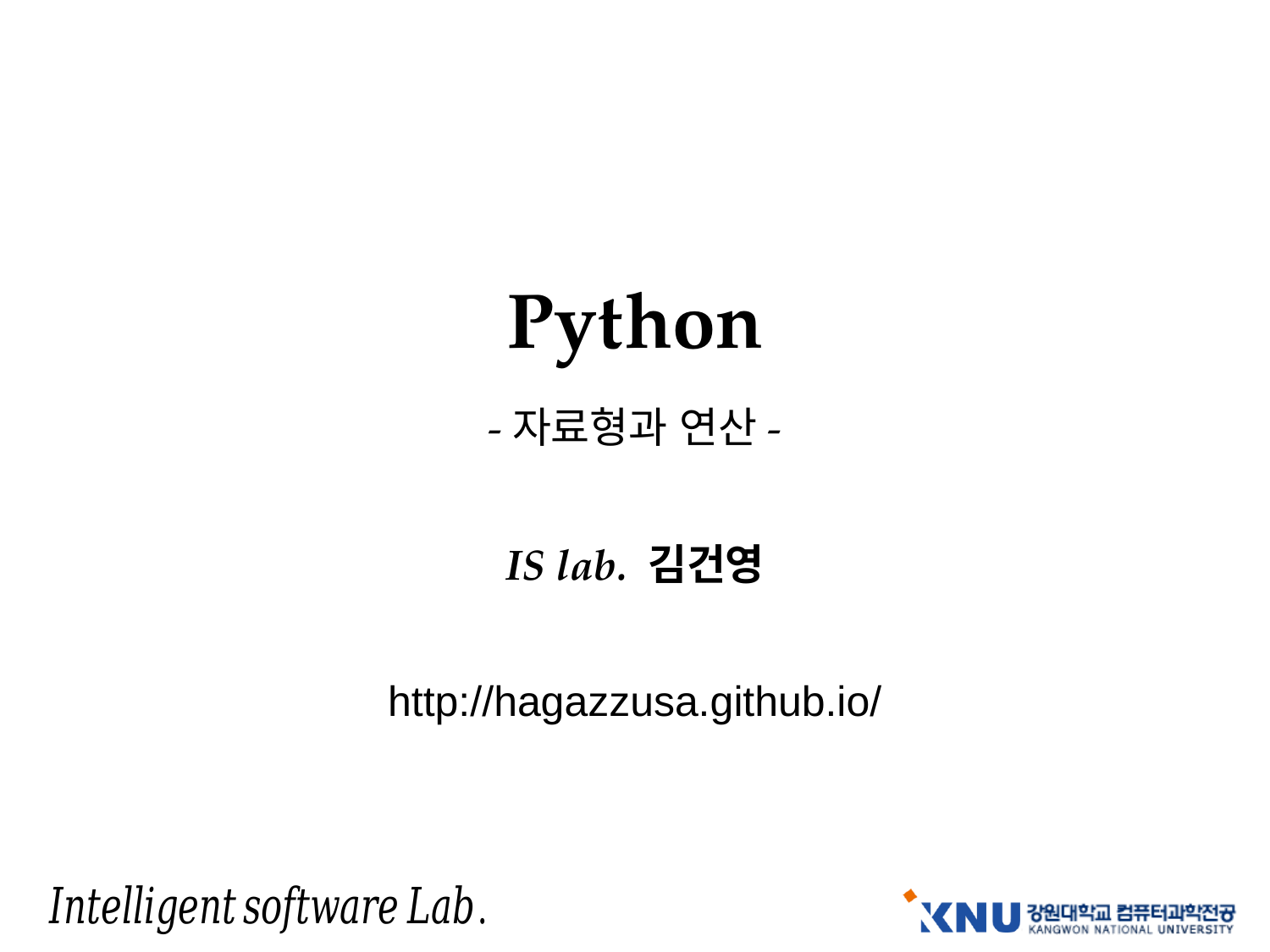

# Python
-자료형과 연산-

IS lab. 김건영

http://hagazzusa.github.io/